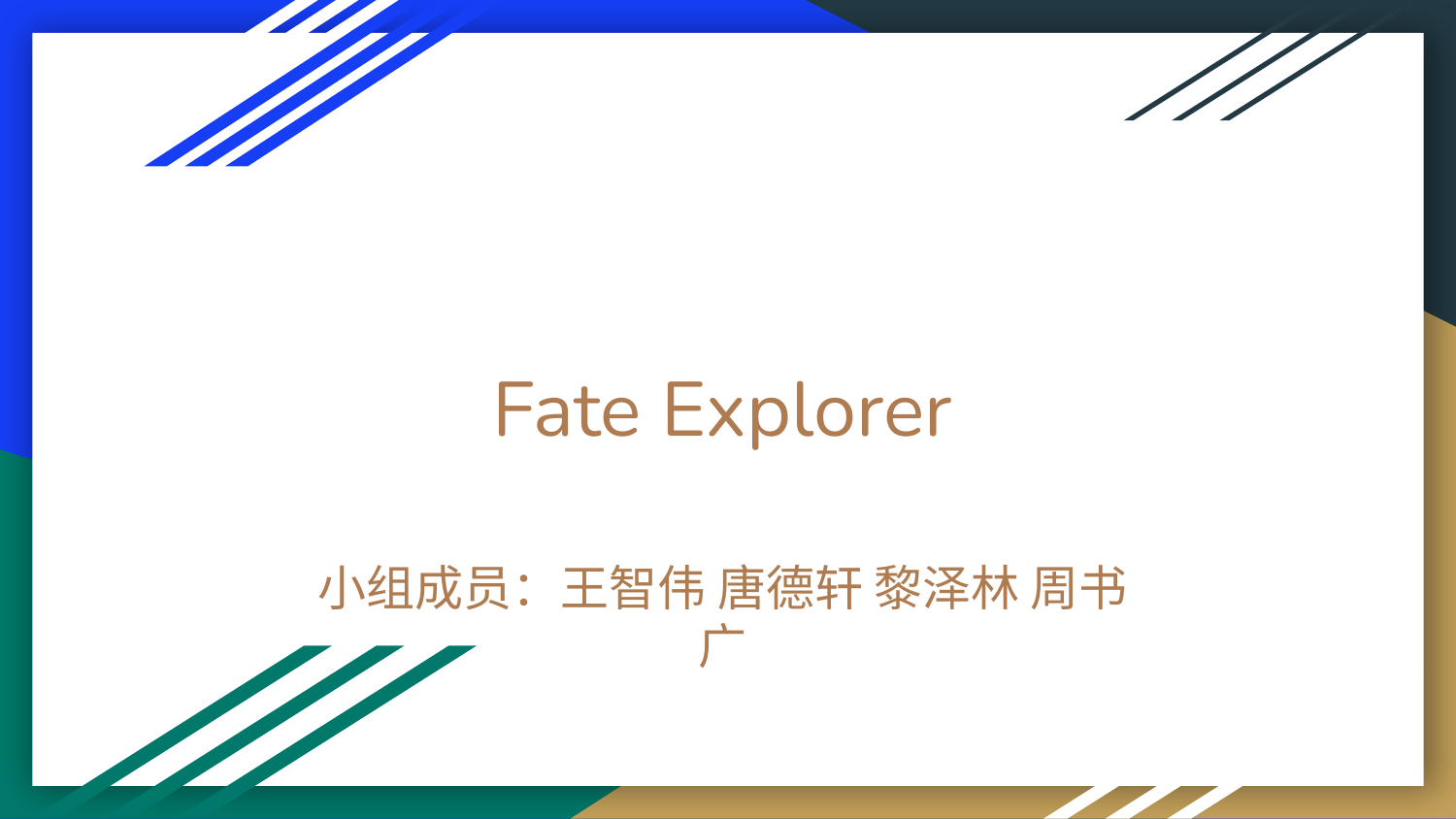

# Fate Explorer
小组成员：王智伟 唐德轩 黎泽林 周书广